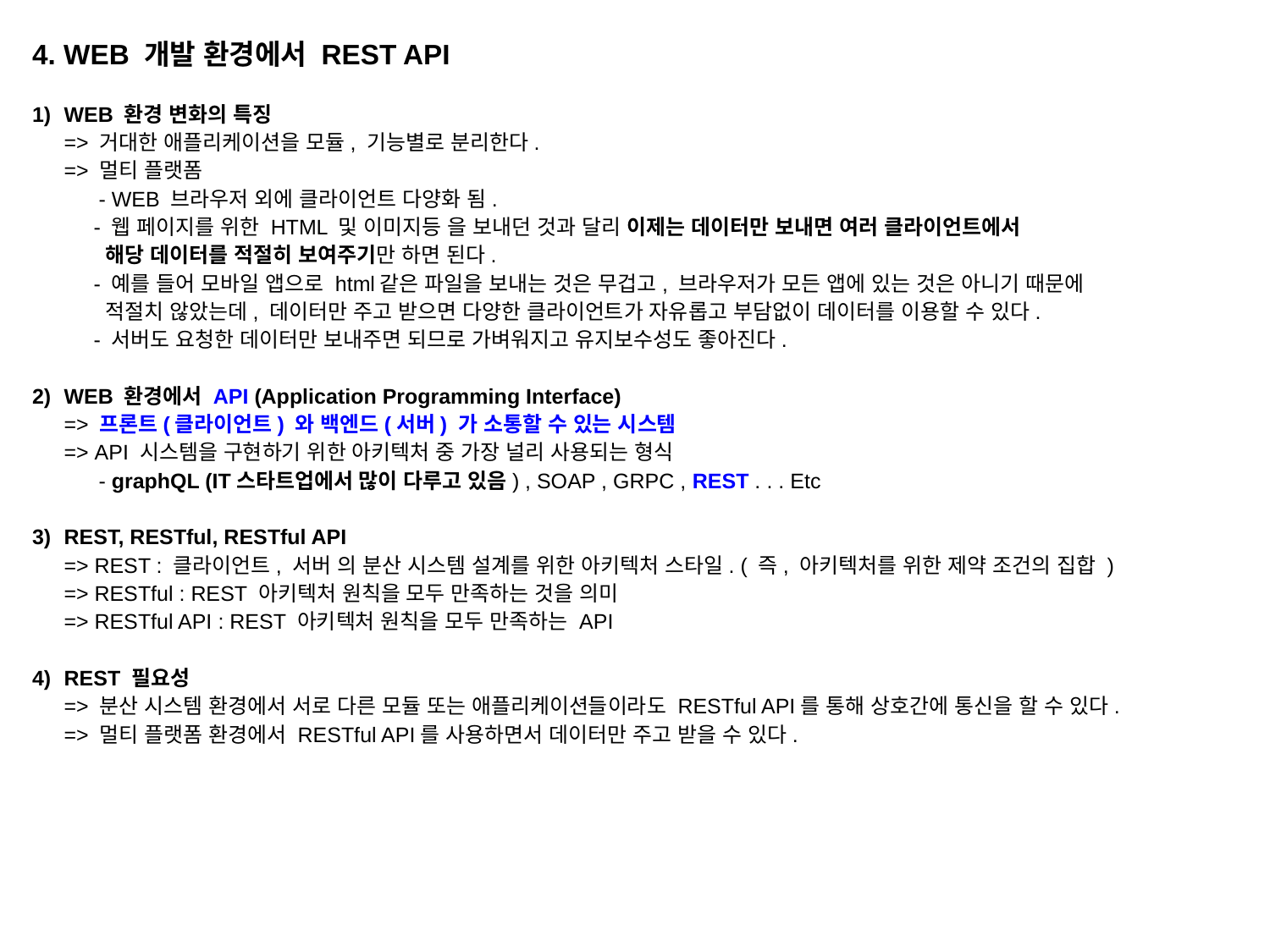

4. WEB 개발 환경에서 REST API
WEB 환경 변화의 특징
=> 거대한 애플리케이션을 모듈, 기능별로 분리한다.
=> 멀티 플랫폼
     - WEB 브라우저 외에 클라이언트 다양화 됨.
     - 웹 페이지를 위한 HTML 및 이미지등 을 보내던 것과 달리 이제는 데이터만 보내면 여러 클라이언트에서
       해당 데이터를 적절히 보여주기만 하면 된다.
     - 예를 들어 모바일 앱으로 html같은 파일을 보내는 것은 무겁고, 브라우저가 모든 앱에 있는 것은 아니기 때문에
       적절치 않았는데, 데이터만 주고 받으면 다양한 클라이언트가 자유롭고 부담없이 데이터를 이용할 수 있다.
     - 서버도 요청한 데이터만 보내주면 되므로 가벼워지고 유지보수성도 좋아진다.
WEB 환경에서 API (Application Programming Interface)
=> 프론트(클라이언트) 와 백엔드(서버) 가 소통할 수 있는 시스템
=> API 시스템을 구현하기 위한 아키텍처 중 가장 널리 사용되는 형식
     - graphQL (IT스타트업에서 많이 다루고 있음) , SOAP , GRPC , REST . . . Etc

REST, RESTful, RESTful API
=> REST : 클라이언트, 서버 의 분산 시스템 설계를 위한 아키텍처 스타일. ( 즉, 아키텍처를 위한 제약 조건의 집합 )
=> RESTful : REST 아키텍처 원칙을 모두 만족하는 것을 의미
=> RESTful API : REST 아키텍처 원칙을 모두 만족하는 API

REST 필요성
=> 분산 시스템 환경에서 서로 다른 모듈 또는 애플리케이션들이라도 RESTful API를 통해 상호간에 통신을 할 수 있다.
=> 멀티 플랫폼 환경에서 RESTful API를 사용하면서 데이터만 주고 받을 수 있다.